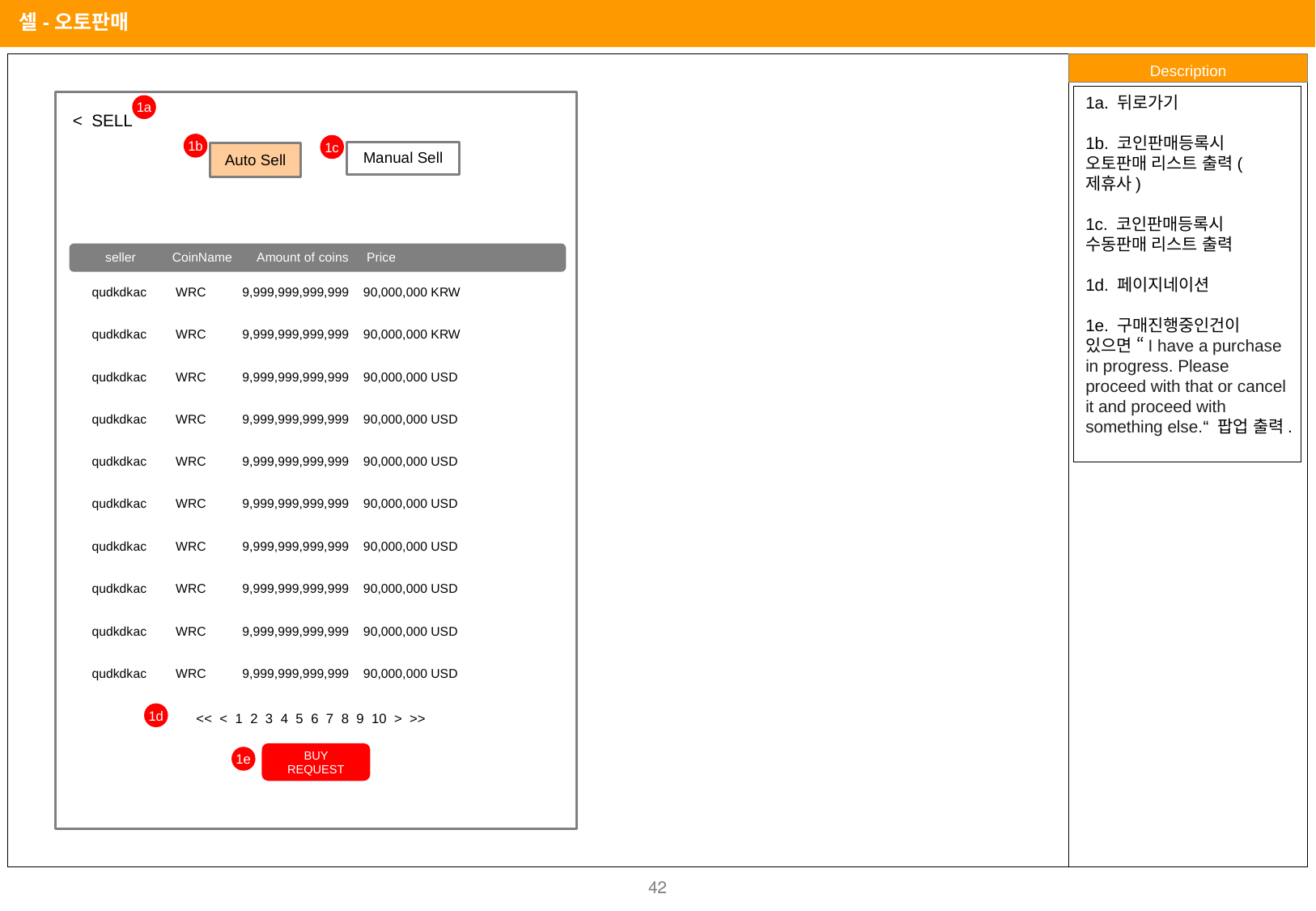

셀-오토판매
1a. 뒤로가기

1b. 코인판매등록시 오토판매 리스트 출력(제휴사)

1c. 코인판매등록시 수동판매 리스트 출력

1d. 페이지네이션

1e. 구매진행중인건이 있으면 “I have a purchase in progress. Please proceed with that or cancel it and proceed with something else. “ 팝업 출력.

1a
<  SELL
1b
1c
Manual Sell
Auto Sell

seller          CoinName       Amount of coins     Price
qudkdkac        WRC          9,999,999,999,999    90,000,000 KRW
qudkdkac        WRC          9,999,999,999,999    90,000,000 KRW
qudkdkac        WRC          9,999,999,999,999    90,000,000 USD
qudkdkac        WRC          9,999,999,999,999    90,000,000 USD
qudkdkac        WRC          9,999,999,999,999    90,000,000 USD
qudkdkac        WRC          9,999,999,999,999    90,000,000 USD
qudkdkac        WRC          9,999,999,999,999    90,000,000 USD
qudkdkac        WRC          9,999,999,999,999    90,000,000 USD
qudkdkac        WRC          9,999,999,999,999    90,000,000 USD
qudkdkac        WRC          9,999,999,999,999    90,000,000 USD

1d
<<  <  1  2  3  4  5  6  7  8  9  10  >  >>
BUY REQUEST
1e